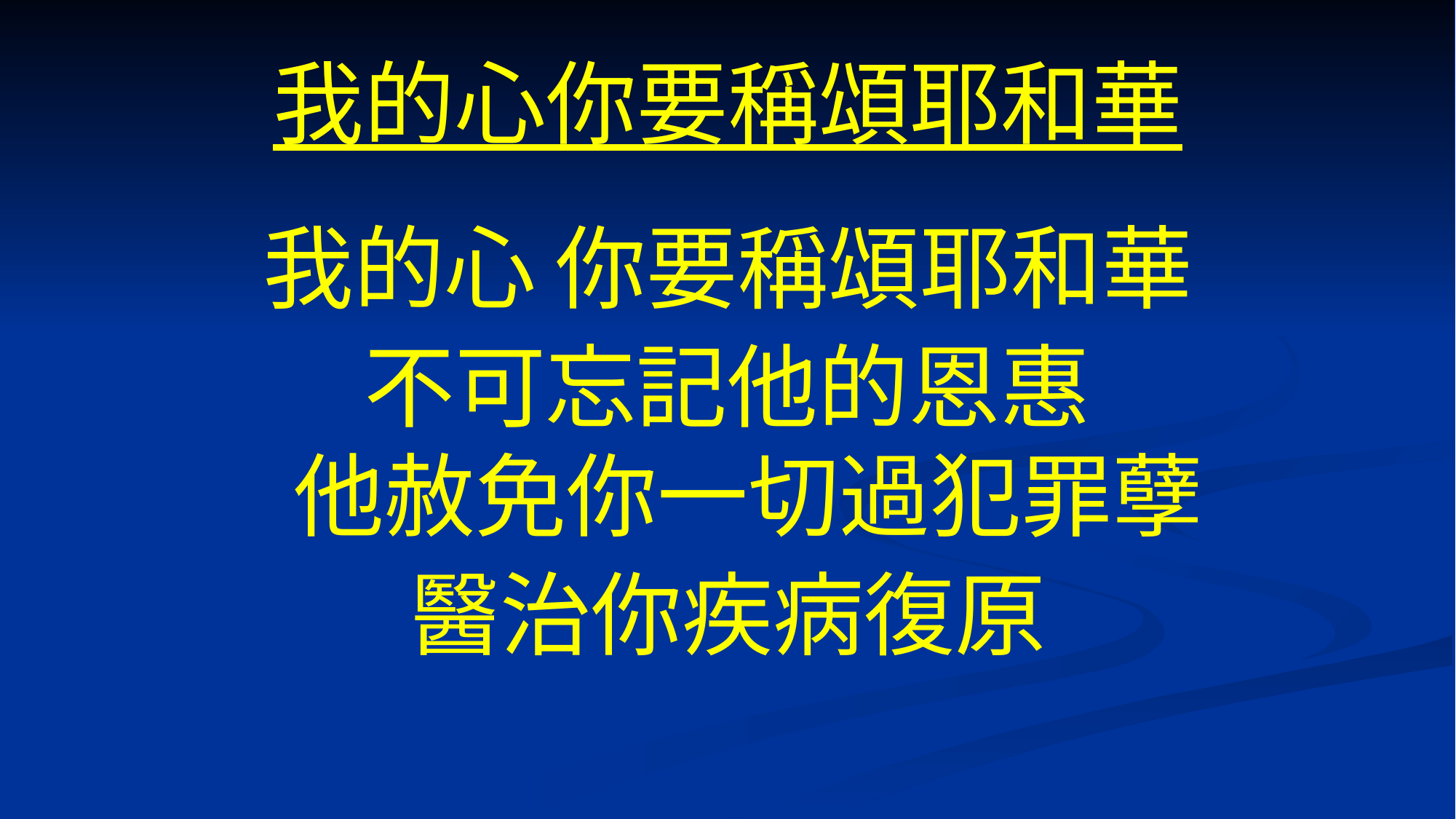

# 我的心你要稱頌耶和華
我的心 你要稱頌耶和華
不可忘記他的恩惠
他赦免你一切過犯罪孽
醫治你疾病復原